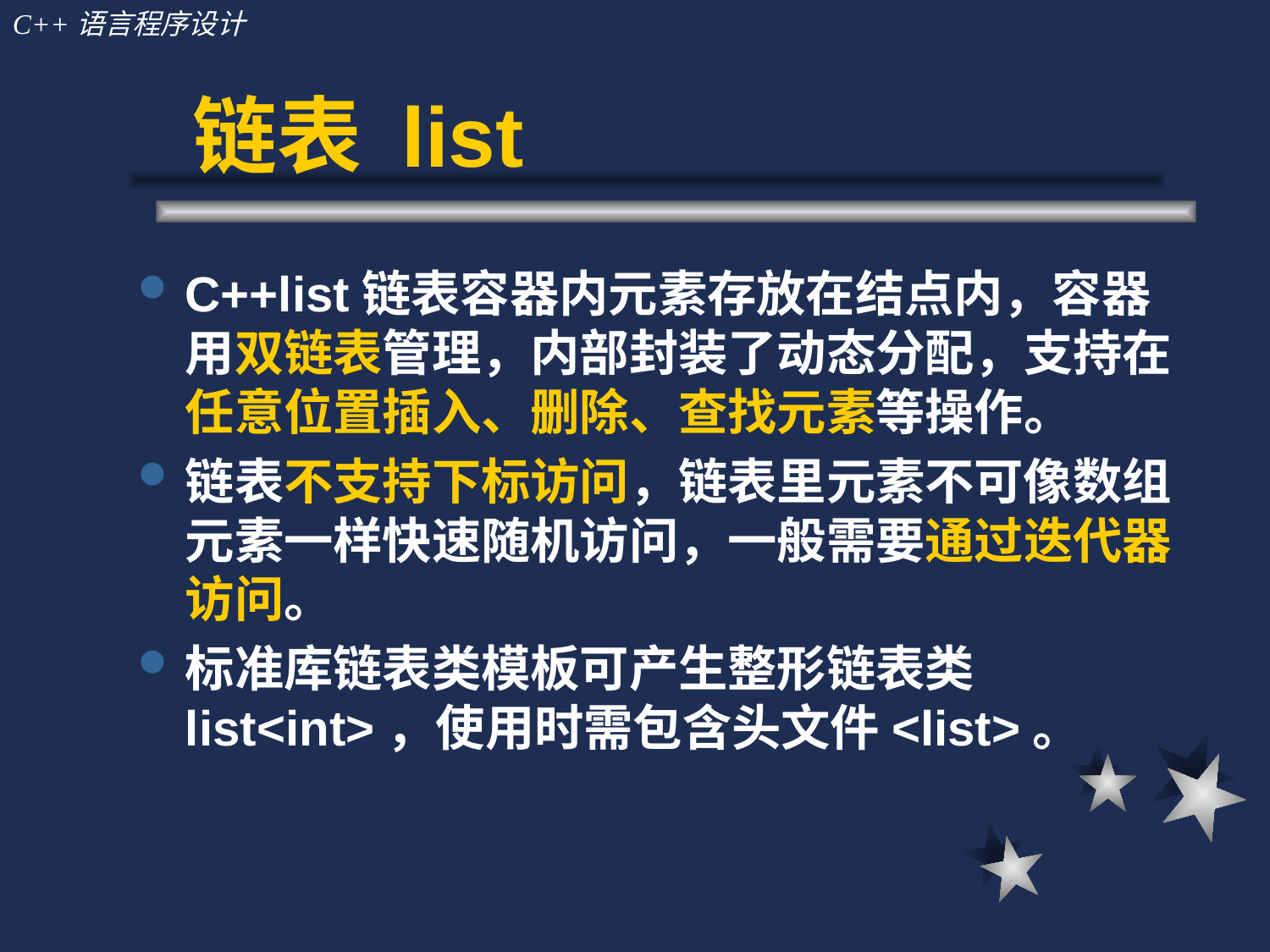

# 链表 list
C++list链表容器内元素存放在结点内，容器用双链表管理，内部封装了动态分配，支持在任意位置插入、删除、查找元素等操作。
链表不支持下标访问，链表里元素不可像数组元素一样快速随机访问，一般需要通过迭代器访问。
标准库链表类模板可产生整形链表类list<int>，使用时需包含头文件<list>。